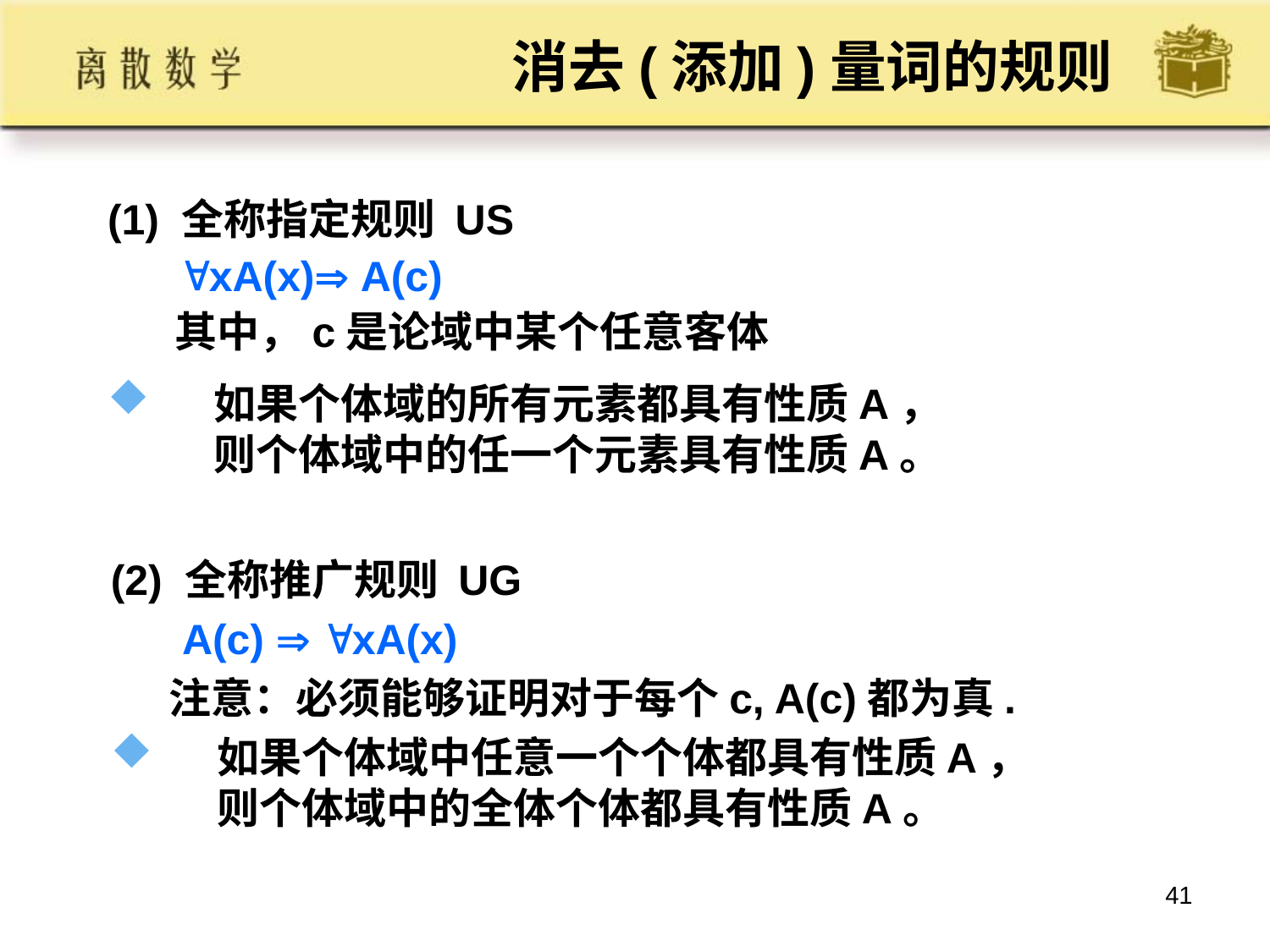

# 消去(添加)量词的规则
(1) 全称指定规则 US
      ∀xA(x)⇒ A(c)
      其中，c是论域中某个任意客体
如果个体域的所有元素都具有性质A，则个体域中的任一个元素具有性质A。
(2) 全称推广规则 UG
      A(c) ⇒ ∀xA(x)
     注意：必须能够证明对于每个c, A(c)都为真.
如果个体域中任意一个个体都具有性质A，则个体域中的全体个体都具有性质A。
41